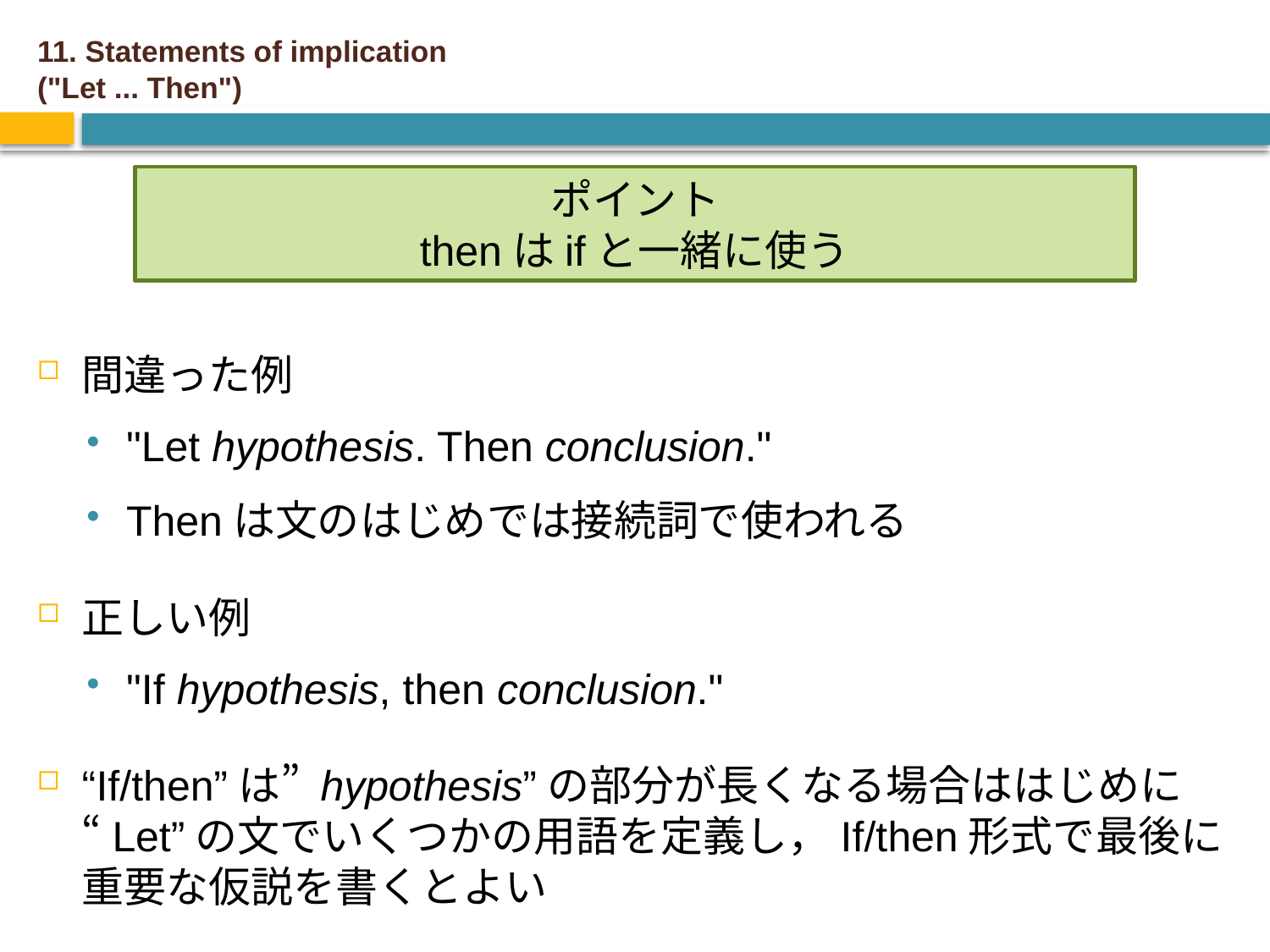

# 11. Statements of implication ("Let ... Then")

間違った例
"Let hypothesis. Then conclusion."
Thenは文のはじめでは接続詞で使われる
正しい例
"If hypothesis, then conclusion."
“If/then”は” hypothesis”の部分が長くなる場合ははじめに
“Let”の文でいくつかの用語を定義し，If/then形式で最後に重要な仮説を書くとよい

ポイント
thenはifと一緒に使う